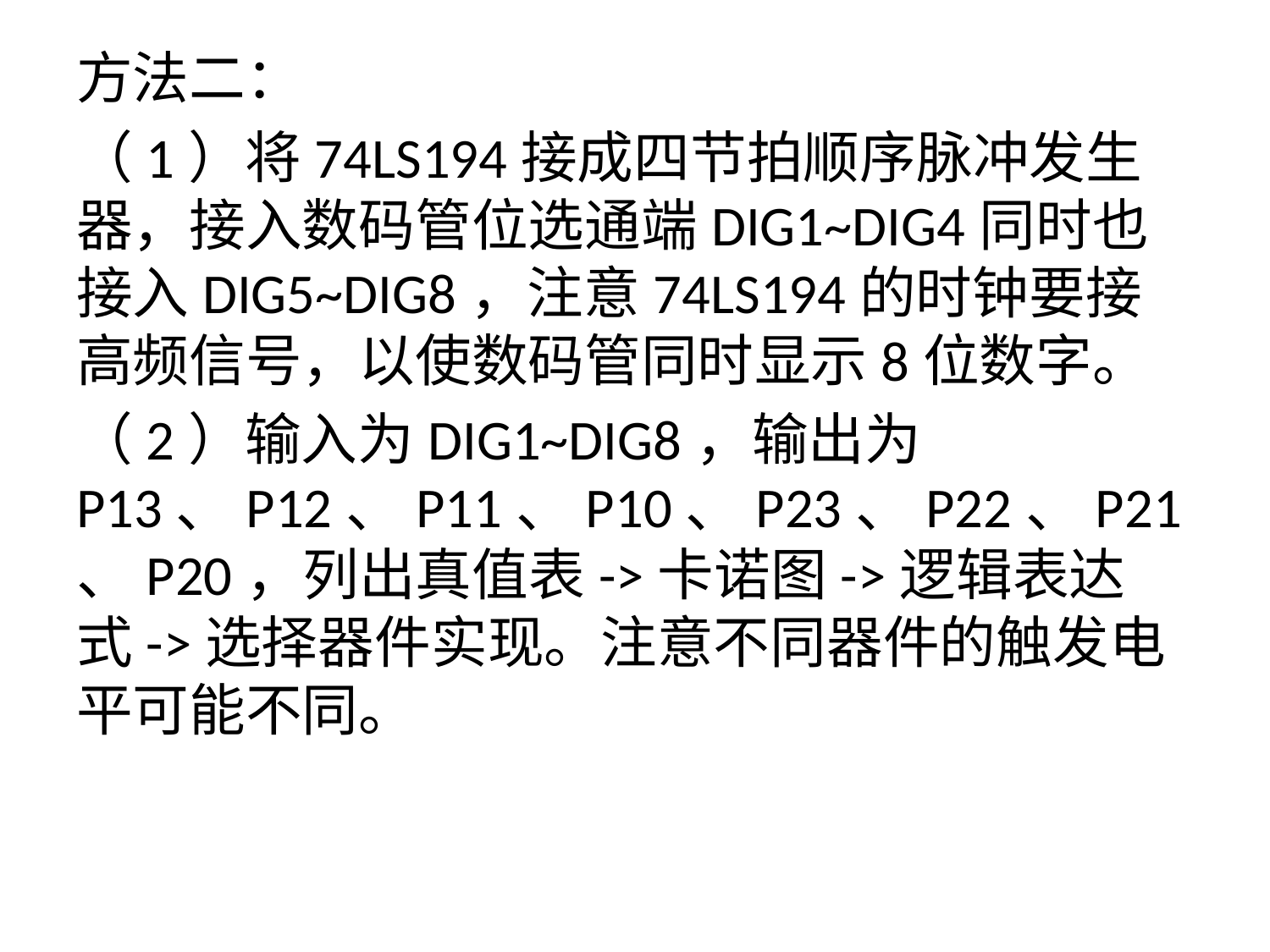

方法二：
（1）将74LS194接成四节拍顺序脉冲发生器，接入数码管位选通端DIG1~DIG4同时也接入DIG5~DIG8，注意74LS194的时钟要接高频信号，以使数码管同时显示8位数字。
（2）输入为DIG1~DIG8，输出为P13、P12、P11、P10、P23、P22、P21、P20，列出真值表->卡诺图->逻辑表达式->选择器件实现。注意不同器件的触发电平可能不同。